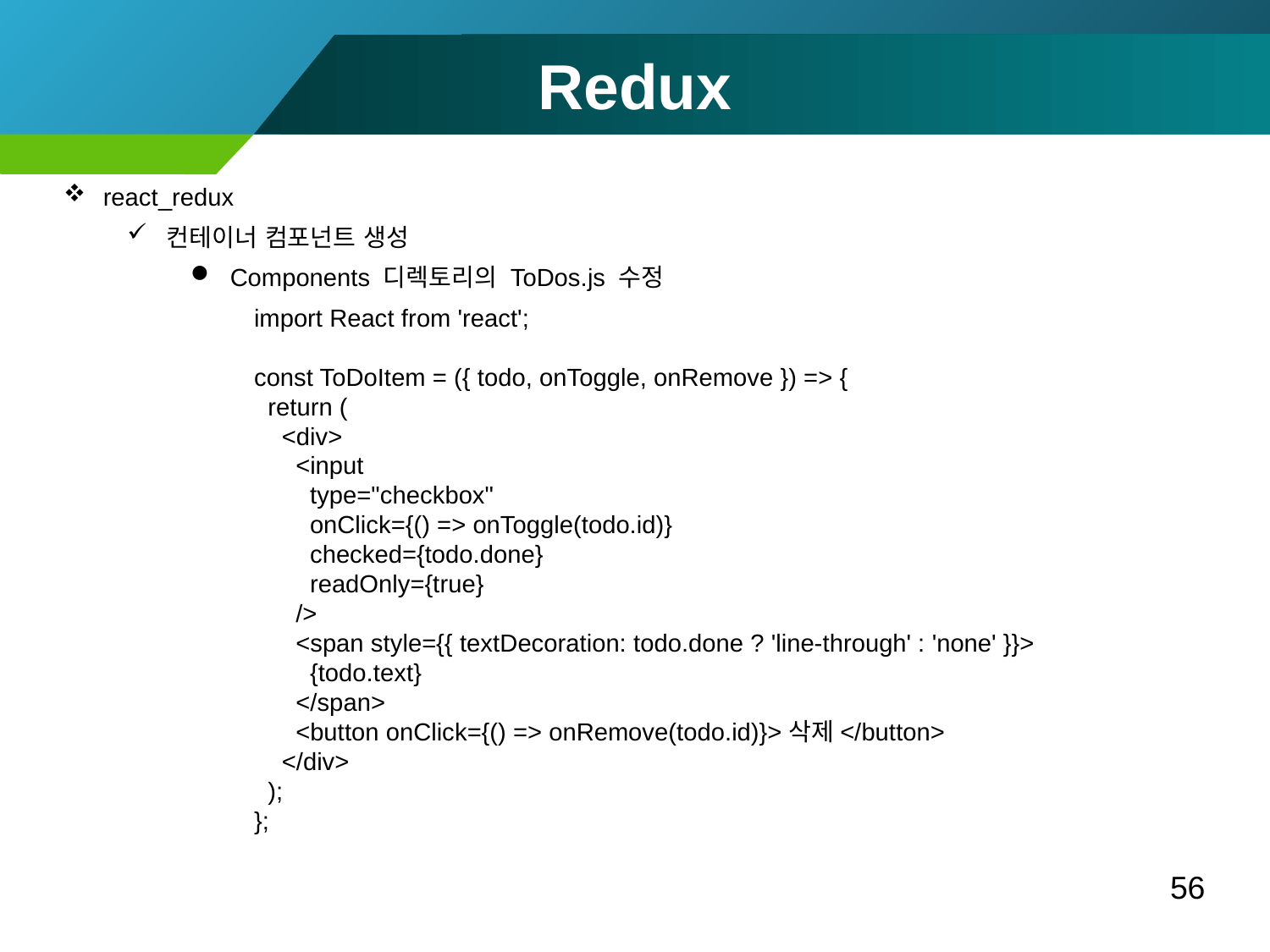

Redux
react_redux
컨테이너 컴포넌트 생성
Components 디렉토리의 ToDos.js 수정
import React from 'react';

const ToDoItem = ({ todo, onToggle, onRemove }) => {
  return (
    <div>
      <input
        type="checkbox"
        onClick={() => onToggle(todo.id)}
        checked={todo.done}
        readOnly={true}
      />
      <span style={{ textDecoration: todo.done ? 'line-through' : 'none' }}>
        {todo.text}
      </span>
      <button onClick={() => onRemove(todo.id)}>삭제</button>
    </div>
  );
};
56